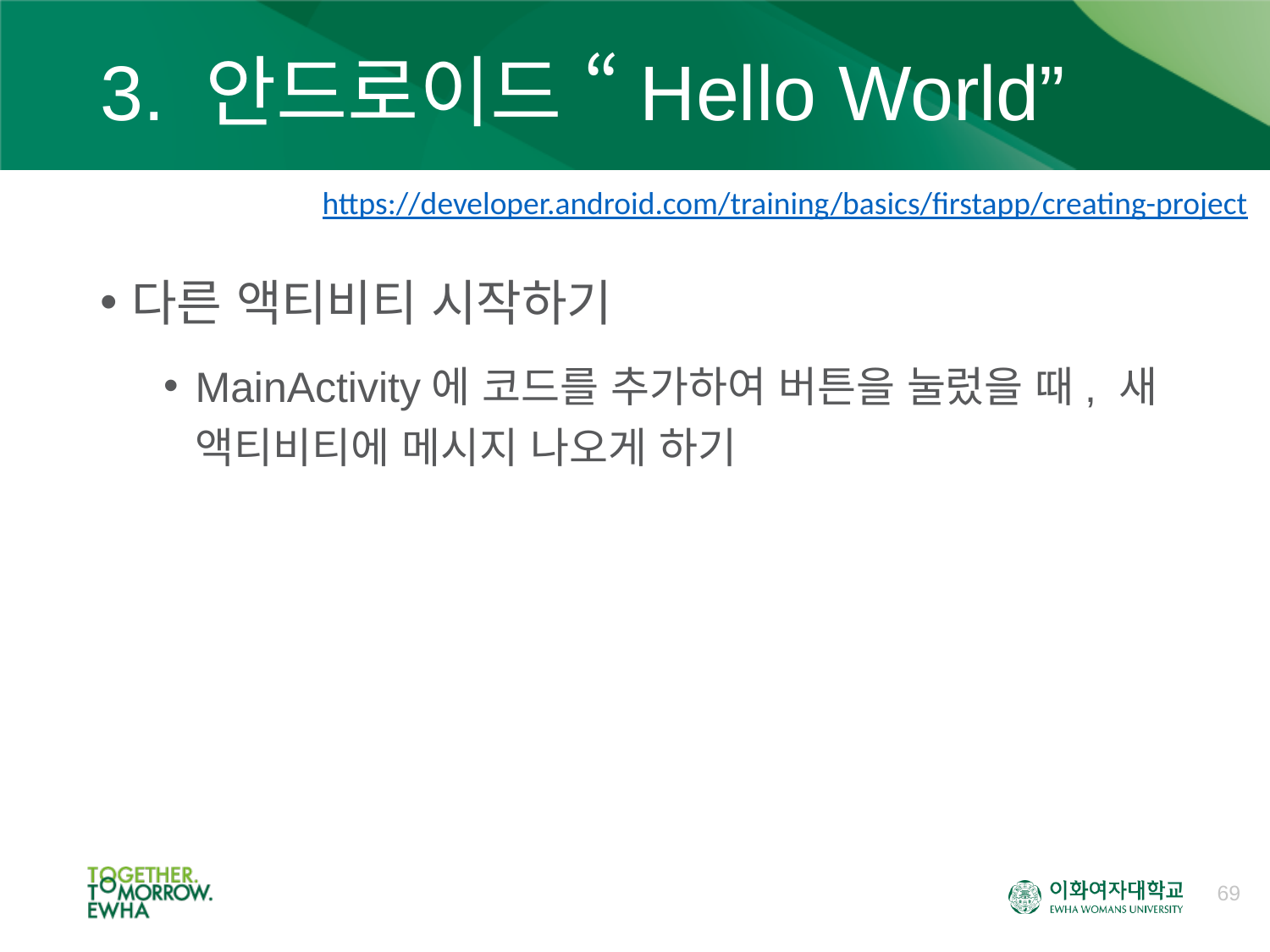

# 3. 안드로이드 “Hello World”
https://developer.android.com/training/basics/firstapp/creating-project
다른 액티비티 시작하기
MainActivity에 코드를 추가하여 버튼을 눌렀을 때, 새 액티비티에 메시지 나오게 하기
69